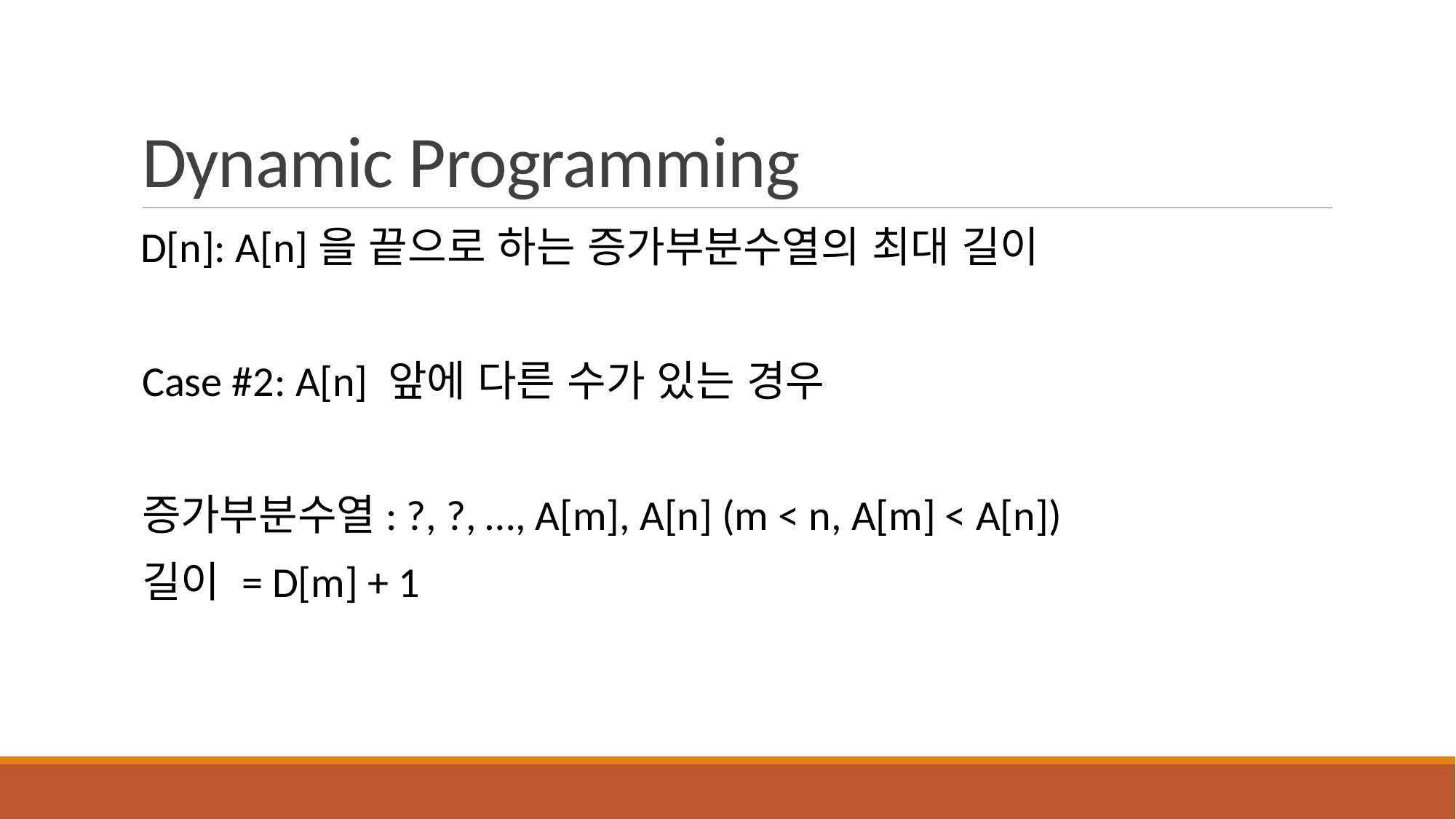

# Dynamic Programming
 D[n]: A[n]을 끝으로 하는 증가부분수열의 최대 길이

Case #2: A[n] 앞에 다른 수가 있는 경우

증가부분수열: ?, ?, …, A[m], A[n] (m < n, A[m] < A[n])
길이 = D[m] + 1